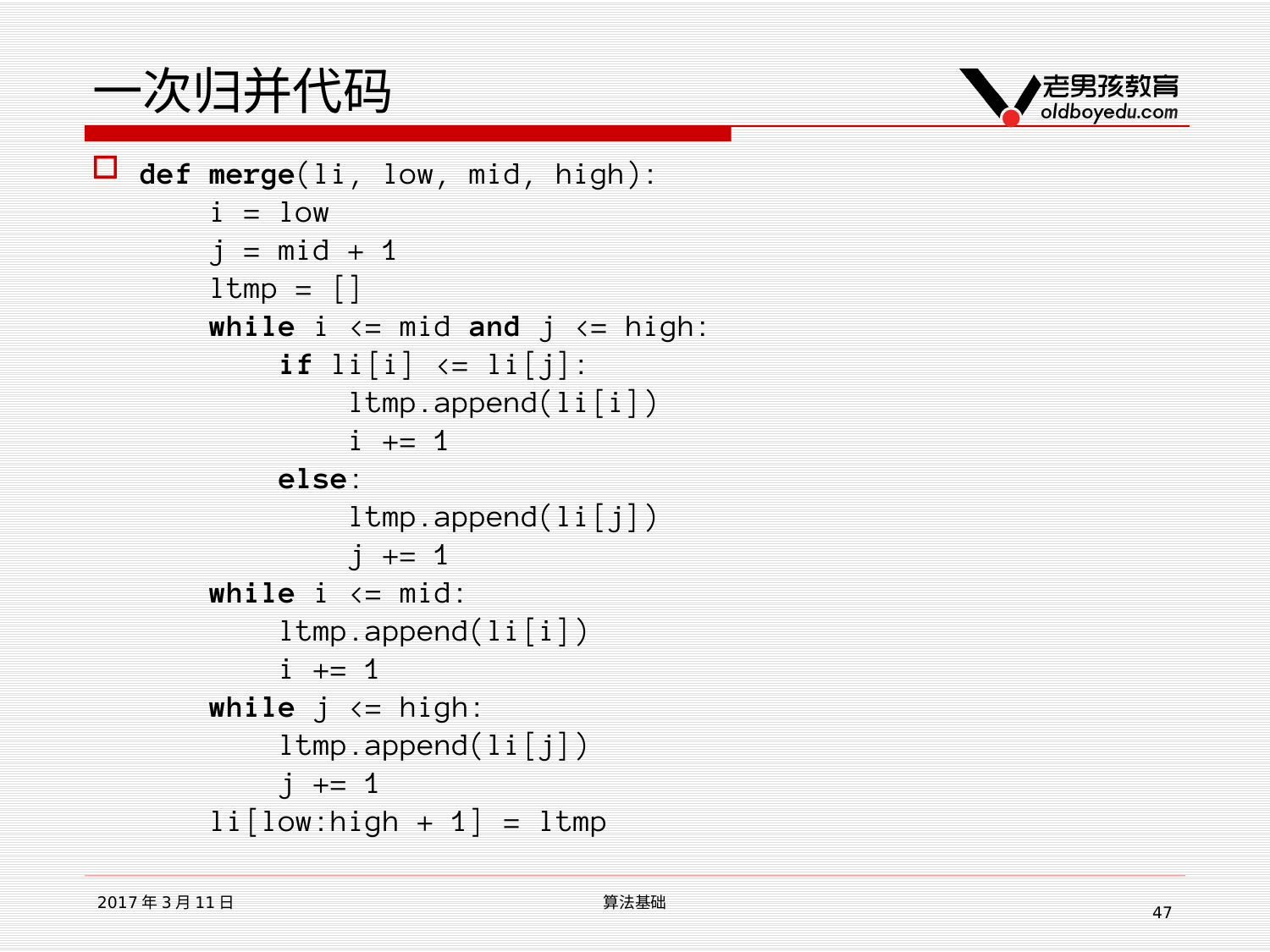

# 一次归并代码
def merge(li, low, mid, high):
    i = low
    j = mid + 1
    ltmp = []
    while i <= mid and j <= high:
        if li[i] <= li[j]:
            ltmp.append(li[i])
            i += 1
        else:
            ltmp.append(li[j])
            j += 1
    while i <= mid:
        ltmp.append(li[i])
        i += 1
    while j <= high:
        ltmp.append(li[j])
        j += 1
    li[low:high + 1] = ltmp
2017年3月11日
算法基础
47